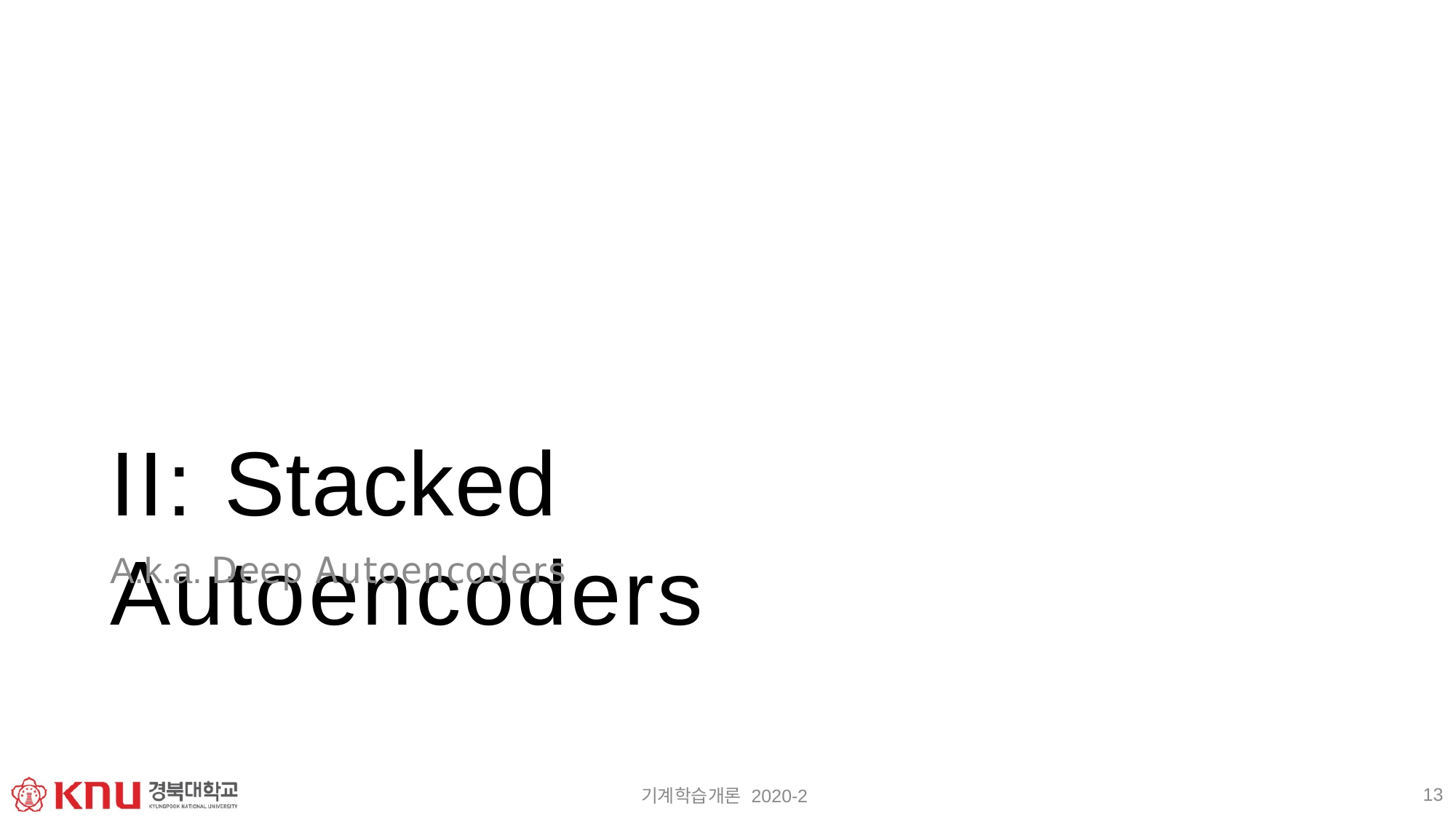

II: Stacked Autoencoders
A.k.a. Deep Autoencoders
13
기계학습개론 2020-2